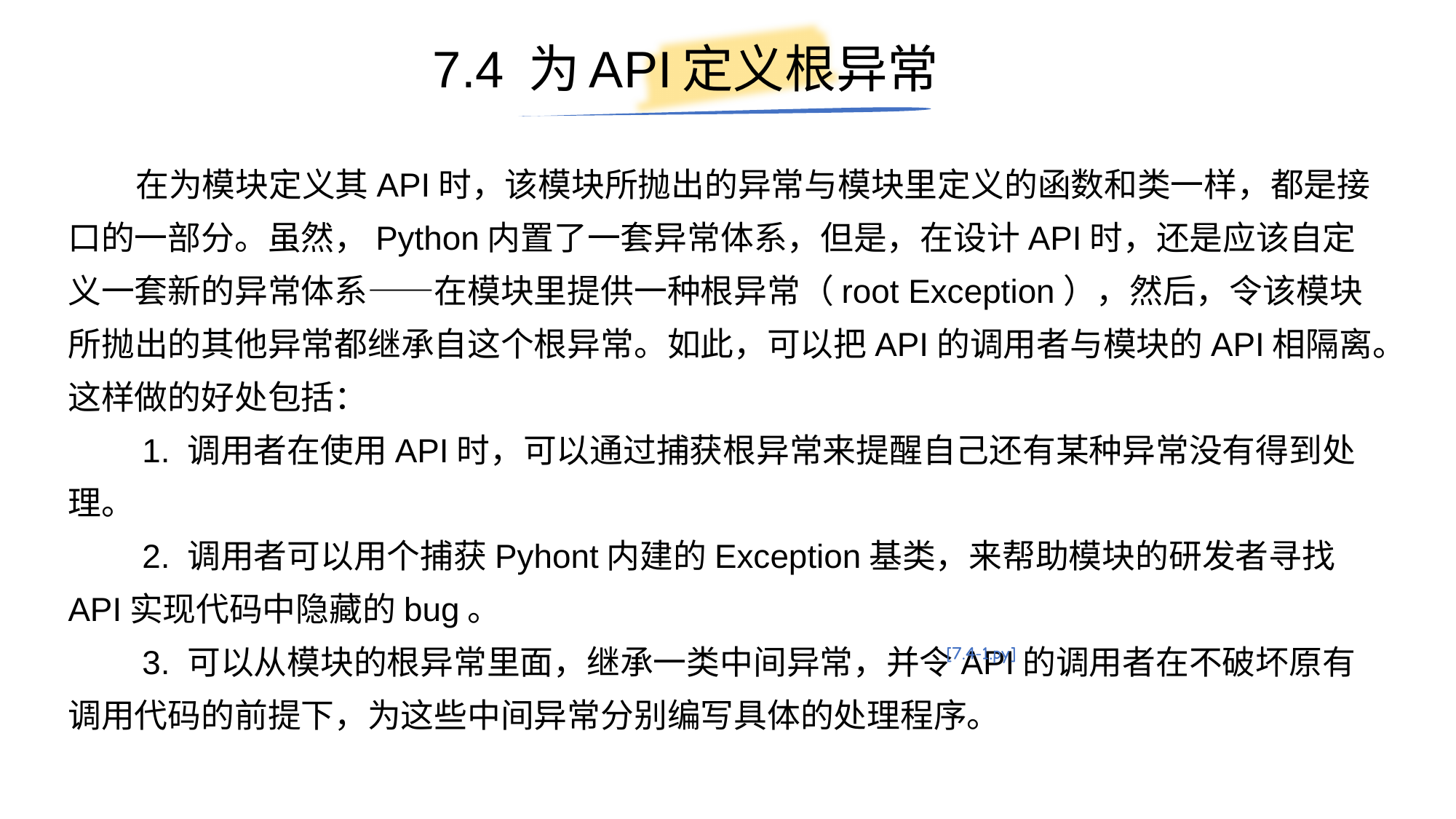

# 7.4 为API定义根异常

        在为模块定义其API时，该模块所抛出的异常与模块里定义的函数和类一样，都是接口的一部分。虽然，Python内置了一套异常体系，但是，在设计API时，还是应该自定义一套新的异常体系——在模块里提供一种根异常（root Exception），然后，令该模块所抛出的其他异常都继承自这个根异常。如此，可以把API的调用者与模块的API相隔离。这样做的好处包括：
        1. 调用者在使用API时，可以通过捕获根异常来提醒自己还有某种异常没有得到处理。
        2. 调用者可以用个捕获Pyhont内建的Exception基类，来帮助模块的研发者寻找API实现代码中隐藏的bug。
        3. 可以从模块的根异常里面，继承一类中间异常，并令API的调用者在不破坏原有调用代码的前提下，为这些中间异常分别编写具体的处理程序。
[7.4-1.py]